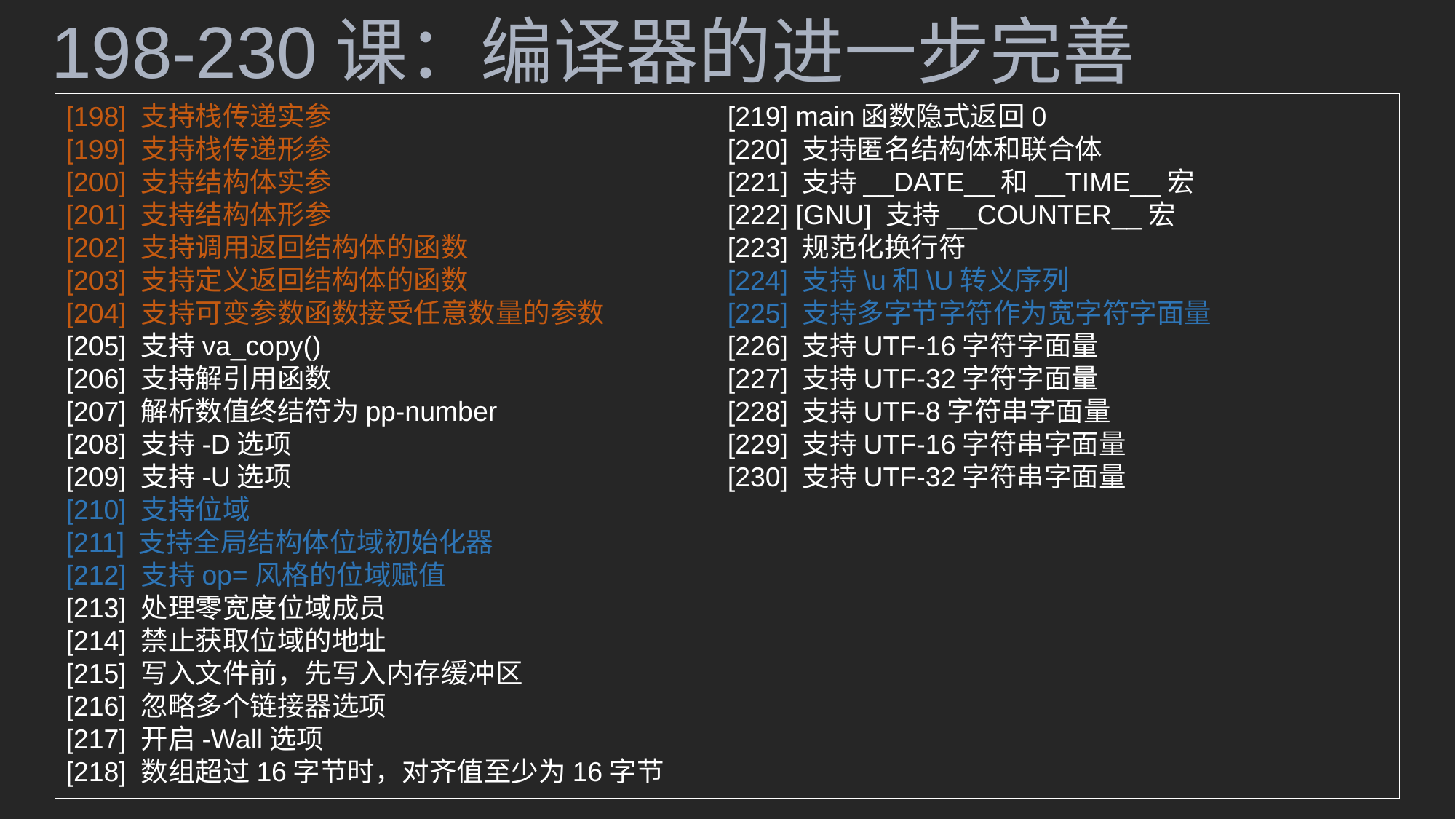

198-230课：编译器的进一步完善
[198] 支持栈传递实参
[199] 支持栈传递形参
[200] 支持结构体实参
[201] 支持结构体形参
[202] 支持调用返回结构体的函数
[203] 支持定义返回结构体的函数
[204] 支持可变参数函数接受任意数量的参数
[205] 支持va_copy()
[206] 支持解引用函数
[207] 解析数值终结符为pp-number
[208] 支持-D选项
[209] 支持-U选项
[210] 支持位域
[211] 支持全局结构体位域初始化器
[212] 支持op=风格的位域赋值
[213] 处理零宽度位域成员
[214] 禁止获取位域的地址
[215] 写入文件前，先写入内存缓冲区
[216] 忽略多个链接器选项
[217] 开启-Wall选项
[218] 数组超过16字节时，对齐值至少为16字节
[219] main函数隐式返回0
[220] 支持匿名结构体和联合体
[221] 支持__DATE__和__TIME__宏
[222] [GNU] 支持__COUNTER__宏
[223] 规范化换行符
[224] 支持\u和\U转义序列
[225] 支持多字节字符作为宽字符字面量
[226] 支持UTF-16字符字面量
[227] 支持UTF-32字符字面量
[228] 支持UTF-8字符串字面量
[229] 支持UTF-16字符串字面量
[230] 支持UTF-32字符串字面量